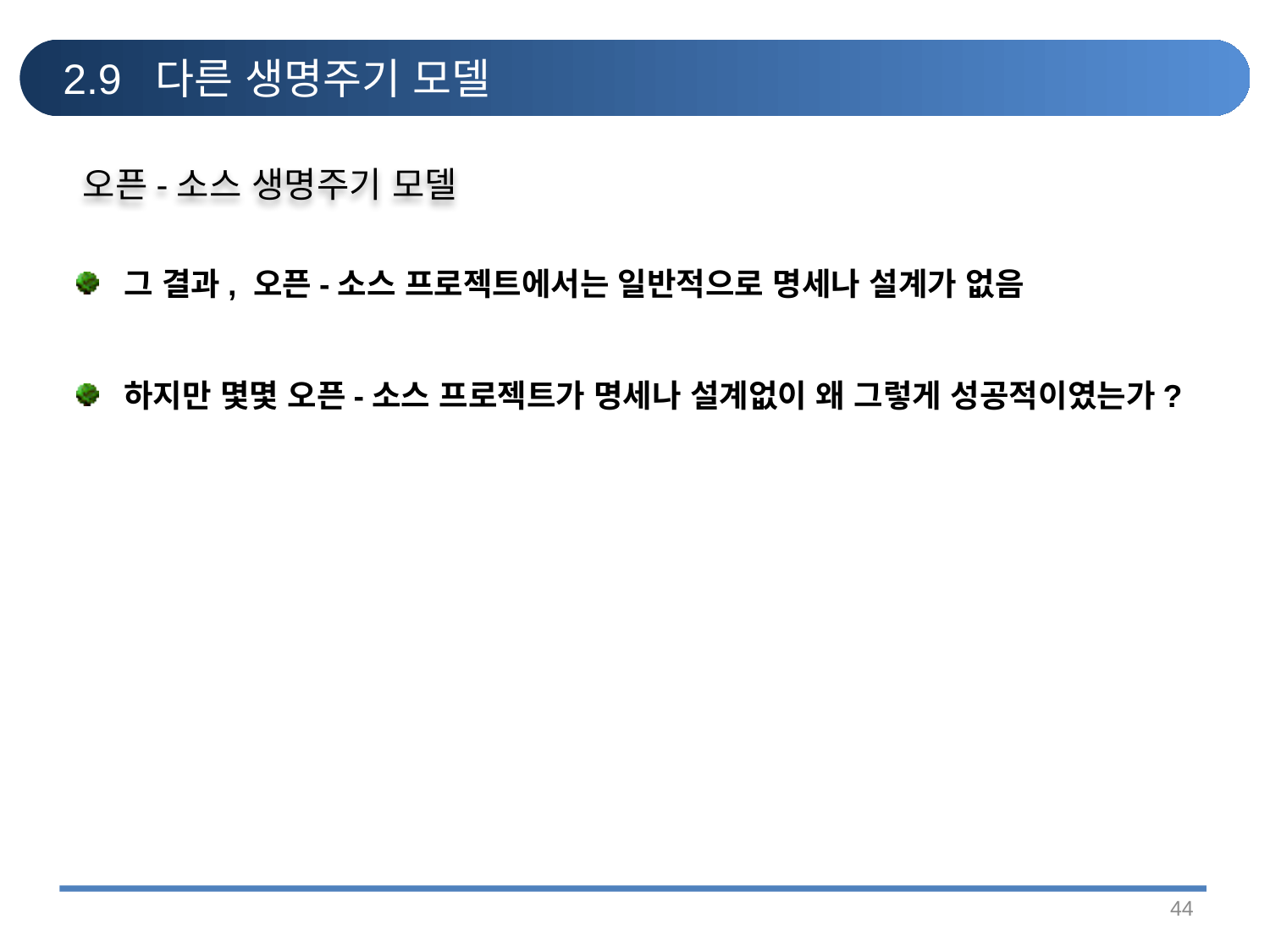

# 2.9  다른 생명주기 모델
오픈-소스 생명주기 모델
그 결과, 오픈-소스 프로젝트에서는 일반적으로 명세나 설계가 없음

하지만 몇몇 오픈-소스 프로젝트가 명세나 설계없이 왜 그렇게 성공적이였는가?
44